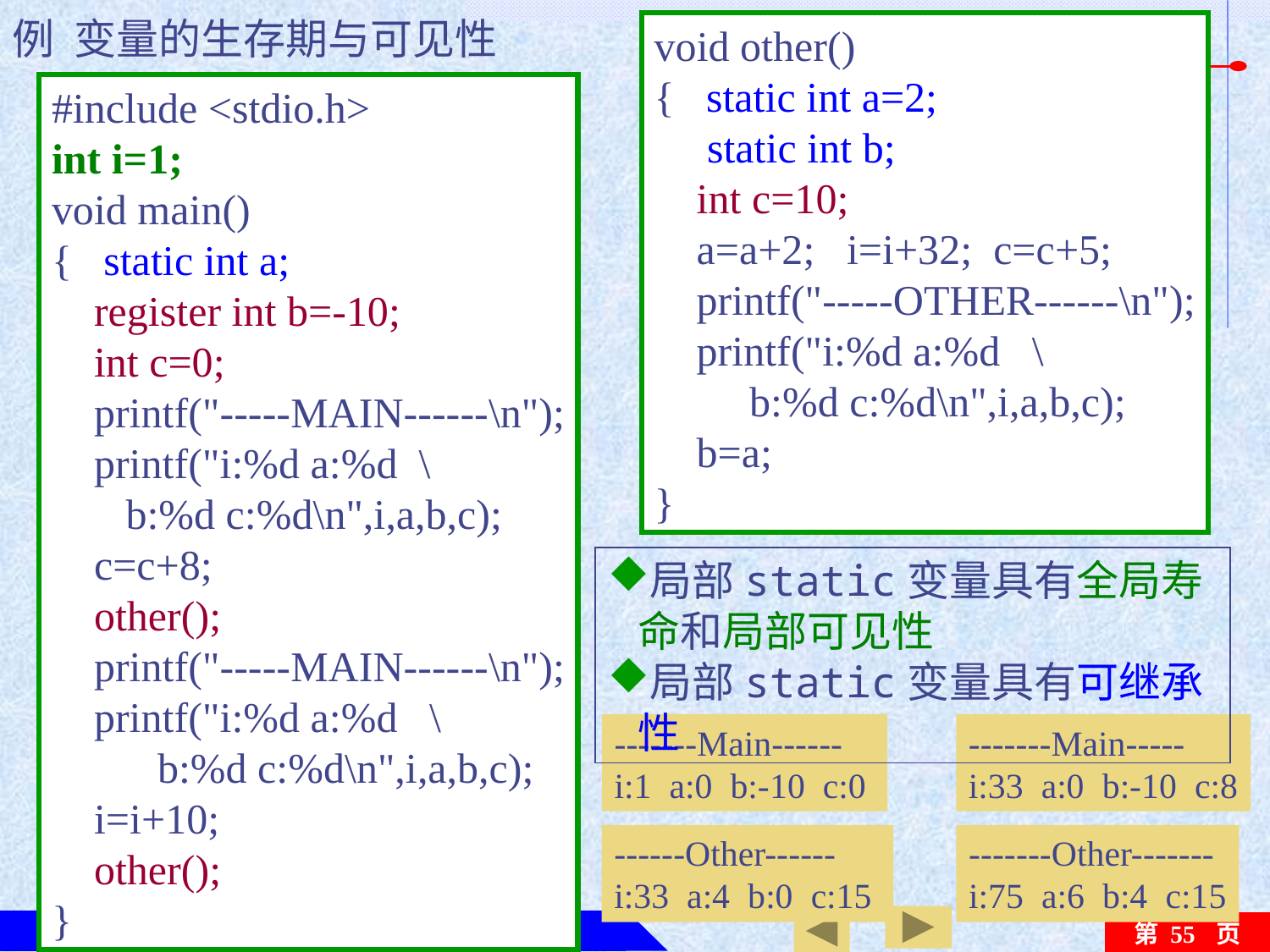

例  变量的生存期与可见性
第七章  函数

void other()
{   static int a=2;
     static int b;
    int c=10;
    a=a+2;   i=i+32;  c=c+5;
    printf("-----OTHER------\n");
    printf("i:%d a:%d   \
         b:%d c:%d\n",i,a,b,c);
    b=a;
}
#include <stdio.h>
int i=1;
void main()
{   static int a;
    register int b=-10;
    int c=0;
    printf("-----MAIN------\n");
    printf("i:%d a:%d  \
       b:%d c:%d\n",i,a,b,c);
    c=c+8;
    other();
    printf("-----MAIN------\n");
    printf("i:%d a:%d   \
          b:%d c:%d\n",i,a,b,c);
    i=i+10;
    other();
}
局部static变量具有全局寿命和局部可见性
局部static变量具有可继承性
-------Main------
i:1  a:0  b:-10  c:0
-------Main-----
i:33  a:0  b:-10  c:8
------Other------
i:33  a:4  b:0  c:15
-------Other-------
i:75  a:6  b:4  c:15